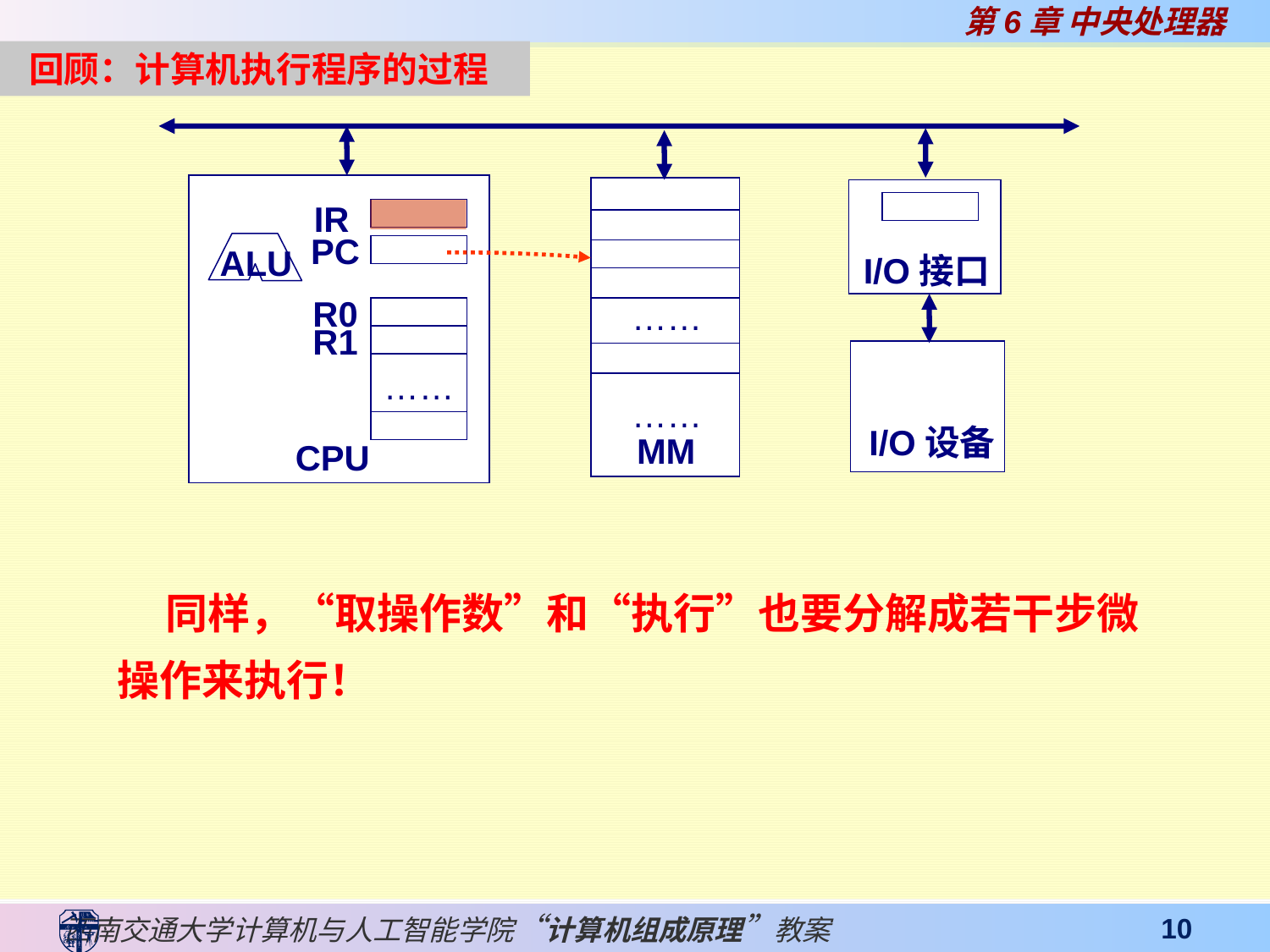

回顾：计算机执行程序的过程

IR

PC

ALU
I/O接口

R0

……

R1

……
……

I/O设备
MM
CPU
    同样，“取操作数”和“执行”也要分解成若干步微操作来执行！